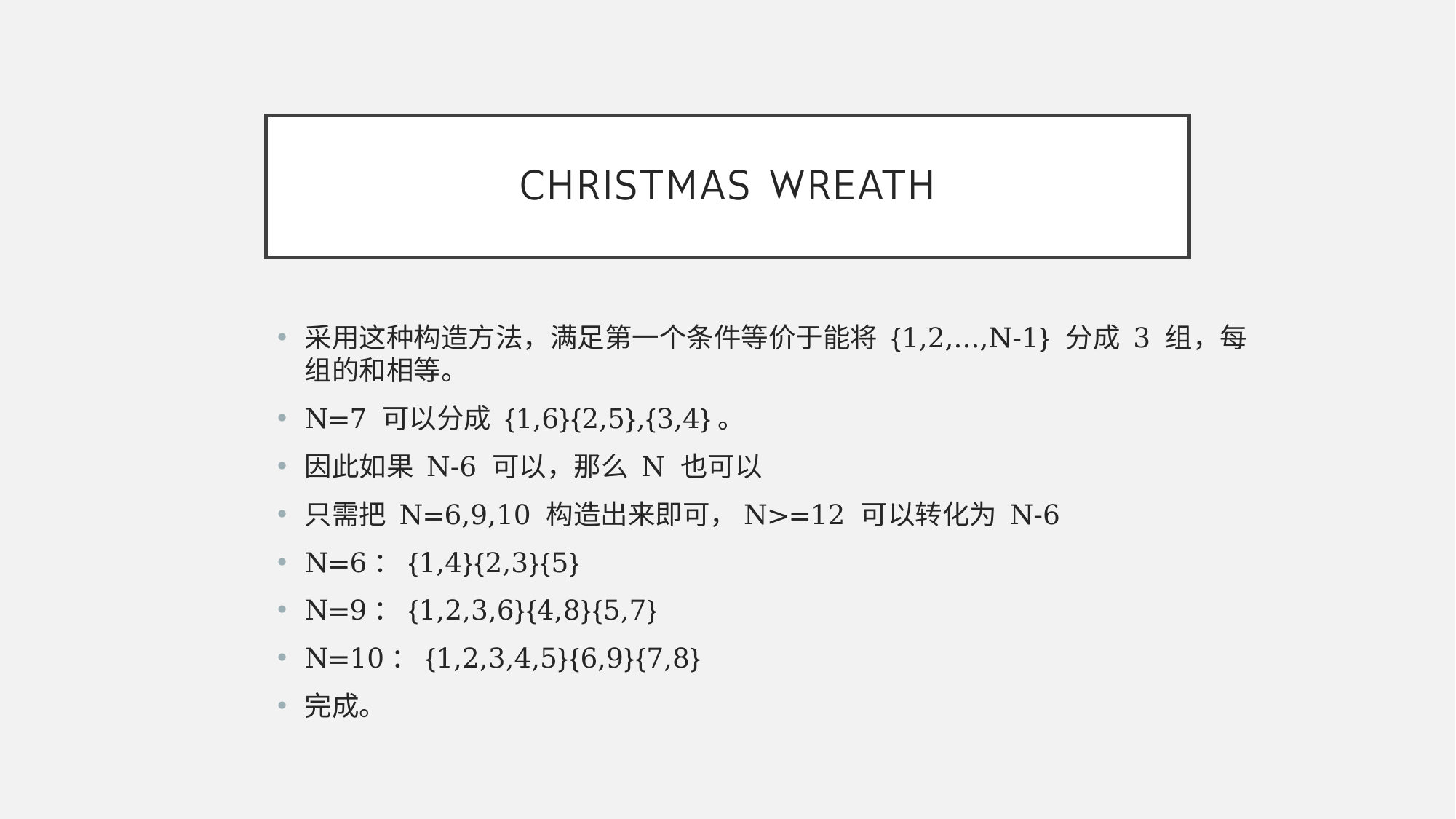

# Christmas wreath
采用这种构造方法，满足第一个条件等价于能将 {1,2,...,N-1} 分成 3 组，每组的和相等。
N=7 可以分成 {1,6}{2,5},{3,4}。
因此如果 N-6 可以，那么 N 也可以
只需把 N=6,9,10 构造出来即可，N>=12 可以转化为 N-6
N=6：{1,4}{2,3}{5}
N=9：{1,2,3,6}{4,8}{5,7}
N=10：{1,2,3,4,5}{6,9}{7,8}
完成。